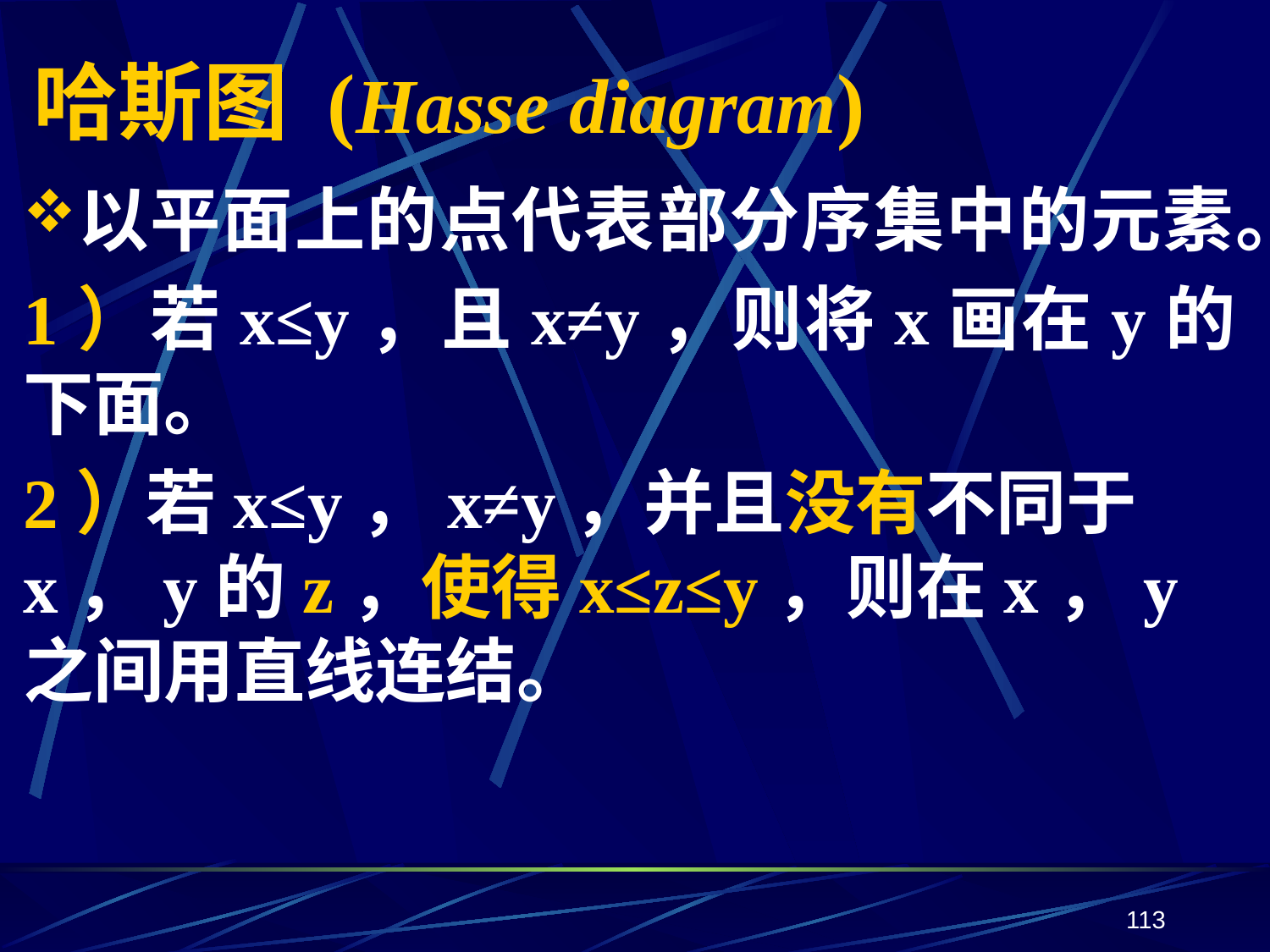

# 哈斯图 (Hasse diagram)
以平面上的点代表部分序集中的元素。
1）若x≤y，且x≠y，则将x画在y的下面。
2）若x≤y，x≠y，并且没有不同于x，y的z，使得x≤z≤y，则在x，y之间用直线连结。
113